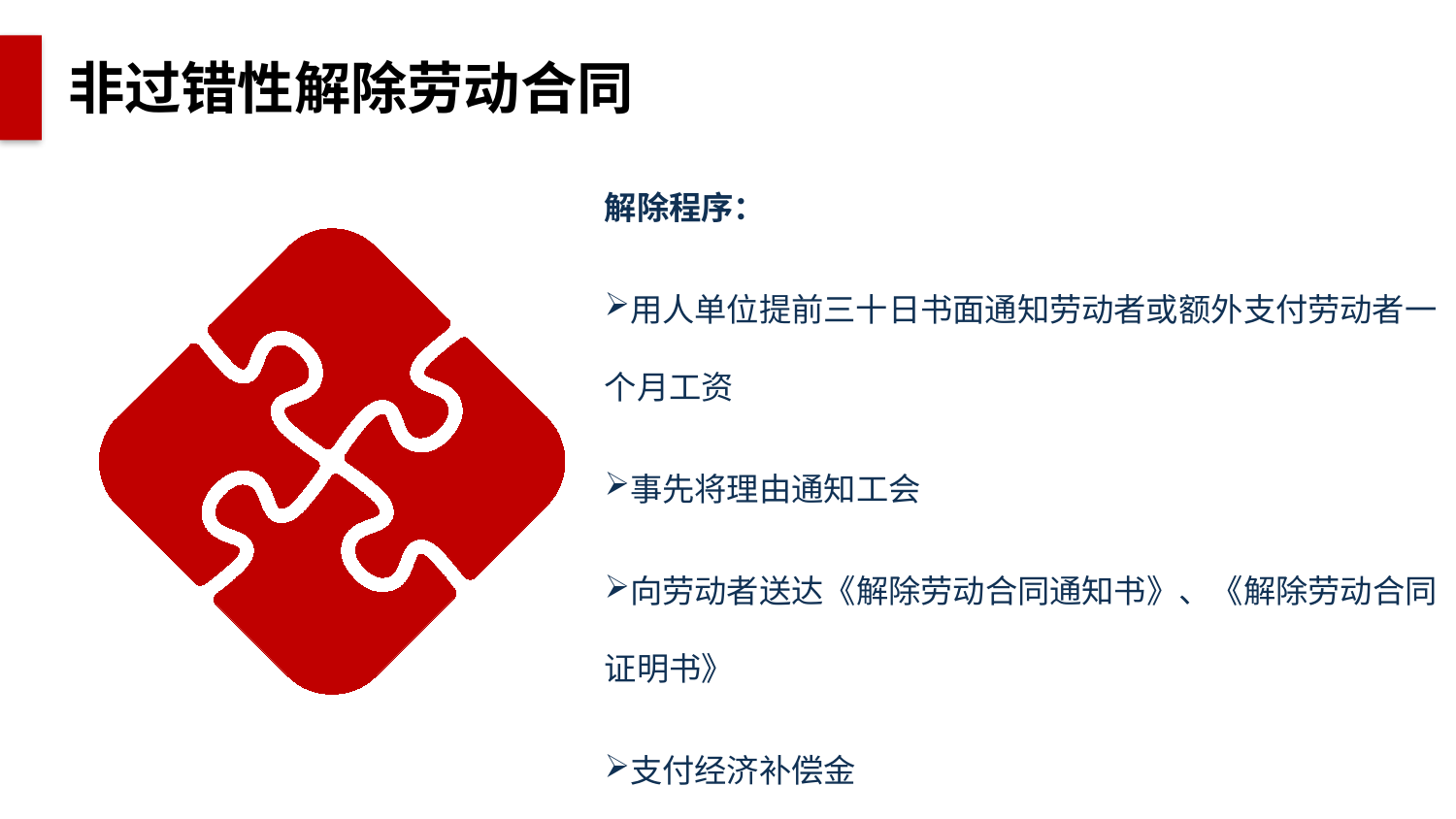

非过错性解除劳动合同
解除程序：
用人单位提前三十日书面通知劳动者或额外支付劳动者一个月工资
事先将理由通知工会
向劳动者送达《解除劳动合同通知书》、《解除劳动合同证明书》
支付经济补偿金